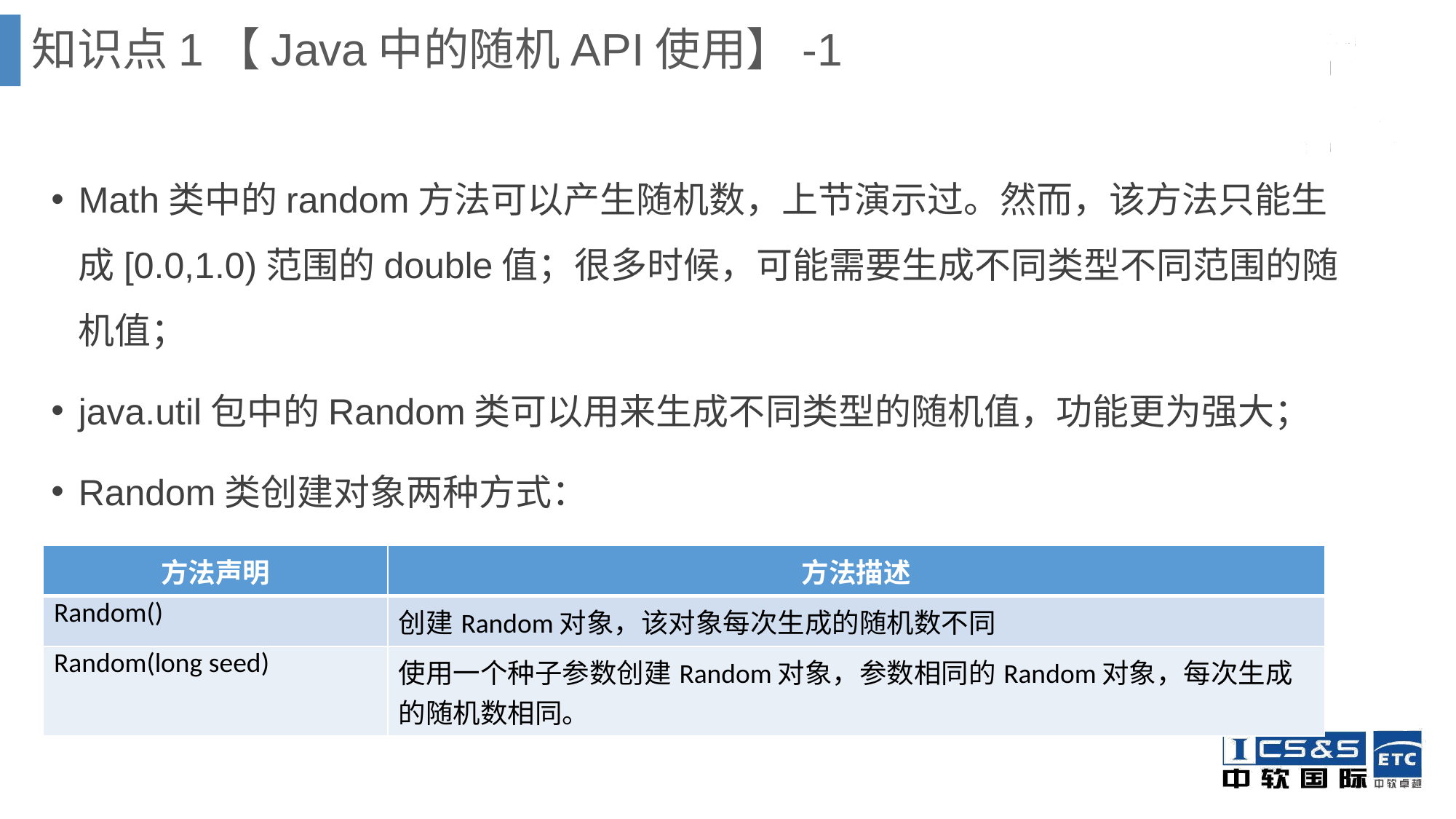

知识点1【Java中的随机API使用】-1
Math类中的random方法可以产生随机数，上节演示过。然而，该方法只能生成[0.0,1.0)范围的double值；很多时候，可能需要生成不同类型不同范围的随机值；
java.util包中的Random类可以用来生成不同类型的随机值，功能更为强大；
Random类创建对象两种方式：
| 方法声明 | 方法描述 |
| --- | --- |
| Random() | 创建Random对象，该对象每次生成的随机数不同 |
| Random(long seed) | 使用一个种子参数创建Random对象，参数相同的Random对象，每次生成的随机数相同。 |